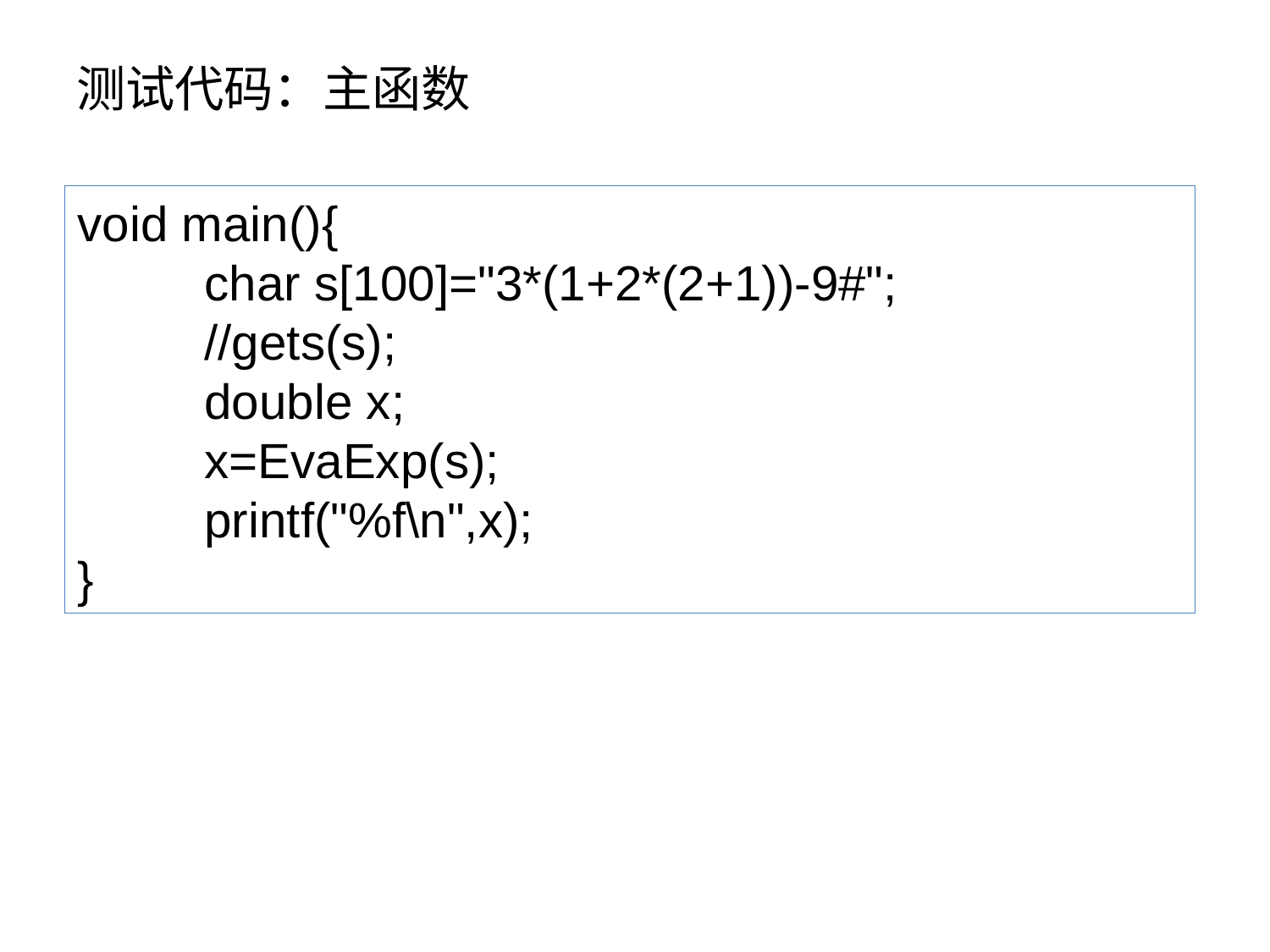

# 测试代码：主函数
void main(){
	char s[100]="3*(1+2*(2+1))-9#";
	//gets(s);
	double x;
	x=EvaExp(s);
	printf("%f\n",x);
}